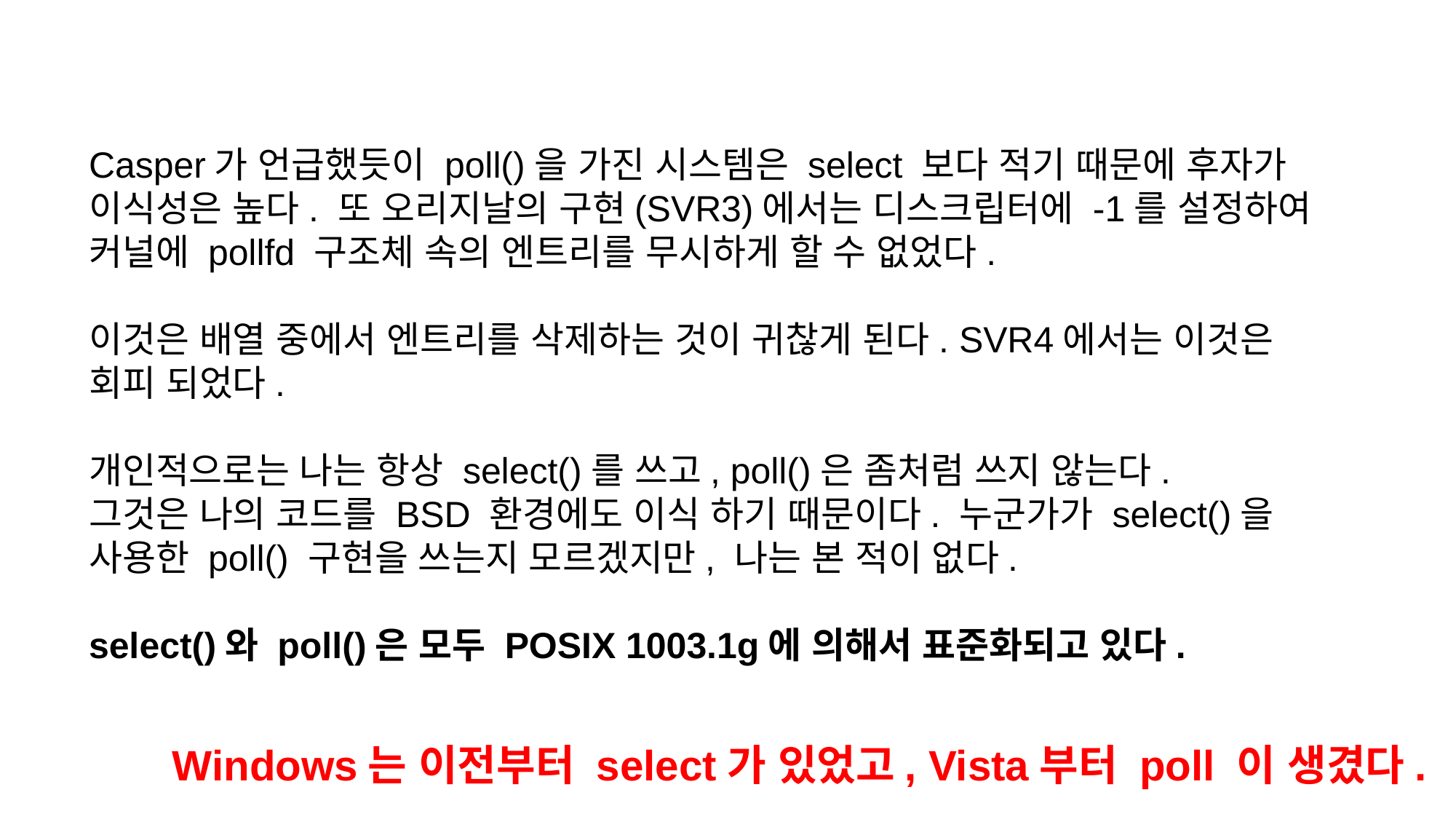

Casper가 언급했듯이 poll()을 가진 시스템은 select 보다 적기 때문에 후자가 이식성은 높다. 또 오리지날의 구현(SVR3)에서는 디스크립터에 -1를 설정하여 커널에 pollfd 구조체 속의 엔트리를 무시하게 할 수 없었다.

이것은 배열 중에서 엔트리를 삭제하는 것이 귀찮게 된다. SVR4에서는 이것은 회피 되었다.

개인적으로는 나는 항상 select()를 쓰고, poll()은 좀처럼 쓰지 않는다.
그것은 나의 코드를 BSD 환경에도 이식 하기 때문이다. 누군가가 select()을 사용한 poll() 구현을 쓰는지 모르겠지만, 나는 본 적이 없다.

select()와 poll()은 모두 POSIX 1003.1g에 의해서 표준화되고 있다.
Windows는 이전부터 select가 있었고, Vista부터 poll 이 생겼다.